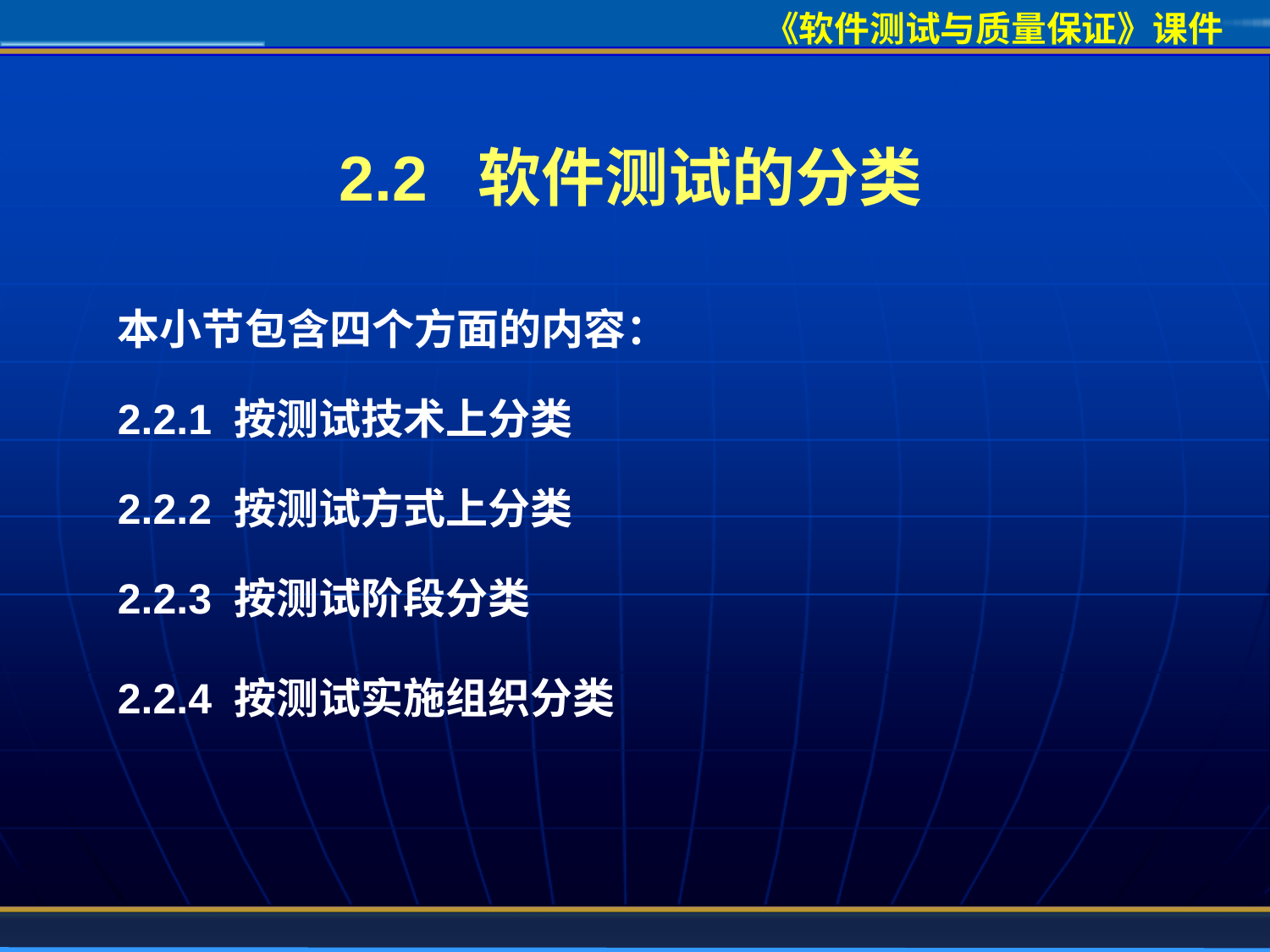

# 2.2  软件测试的分类
本小节包含四个方面的内容：
2.2.1 按测试技术上分类
2.2.2 按测试方式上分类
2.2.3 按测试阶段分类
2.2.4 按测试实施组织分类